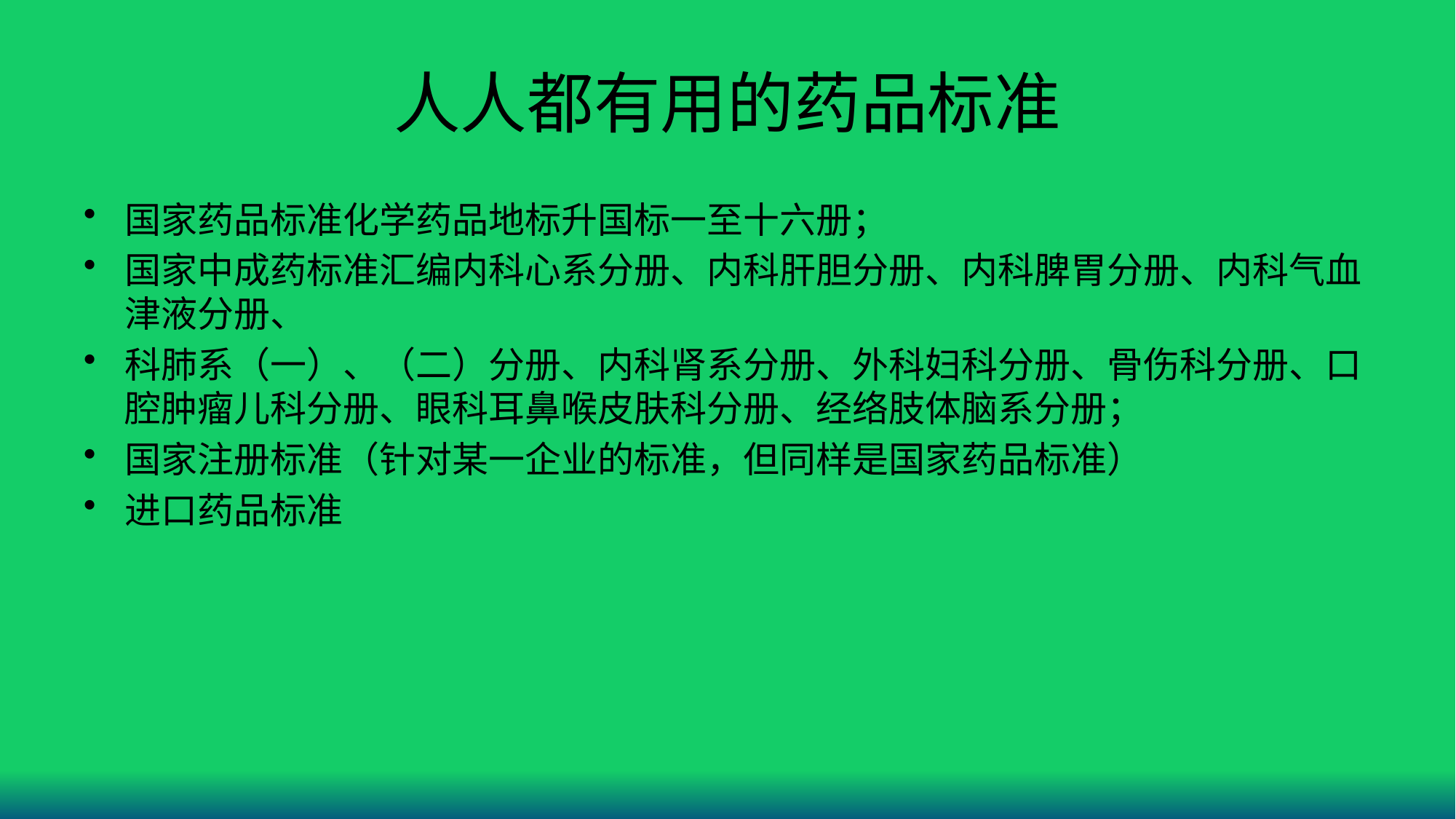

# 人人都有用的药品标准
国家药品标准化学药品地标升国标一至十六册；
国家中成药标准汇编内科心系分册、内科肝胆分册、内科脾胃分册、内科气血津液分册、
科肺系（一）、（二）分册、内科肾系分册、外科妇科分册、骨伤科分册、口腔肿瘤儿科分册、眼科耳鼻喉皮肤科分册、经络肢体脑系分册；
国家注册标准（针对某一企业的标准，但同样是国家药品标准）
进口药品标准